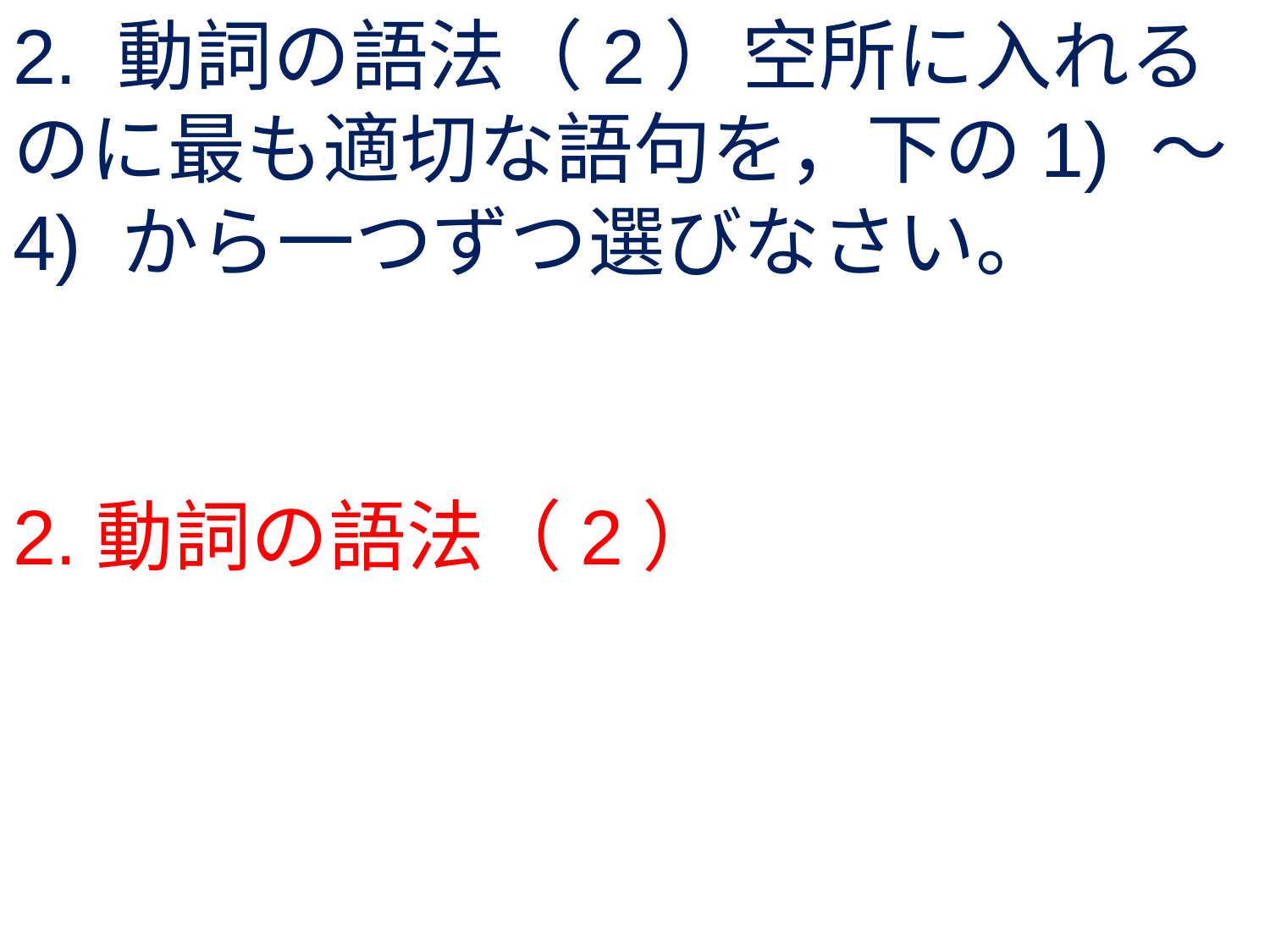

# 2. 動詞の語法（2）空所に入れるのに最も適切な語句を，下の1) 〜4) から一つずつ選びなさい。
2.動詞の語法（2）